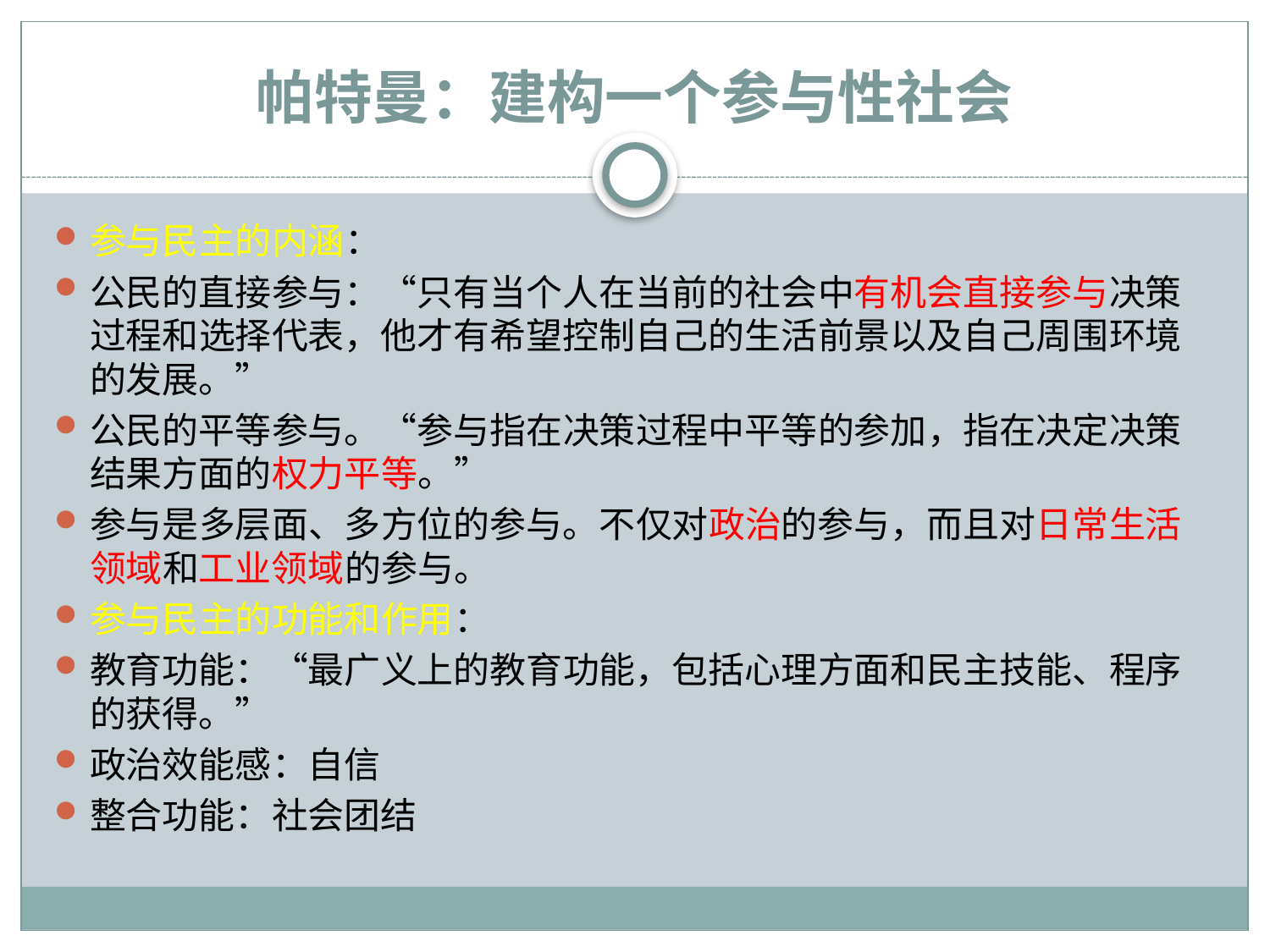

# 帕特曼：建构一个参与性社会
参与民主的内涵：
公民的直接参与：“只有当个人在当前的社会中有机会直接参与决策过程和选择代表，他才有希望控制自己的生活前景以及自己周围环境的发展。”
公民的平等参与。“参与指在决策过程中平等的参加，指在决定决策结果方面的权力平等。”
参与是多层面、多方位的参与。不仅对政治的参与，而且对日常生活领域和工业领域的参与。
参与民主的功能和作用：
教育功能：“最广义上的教育功能，包括心理方面和民主技能、程序的获得。”
政治效能感：自信
整合功能：社会团结